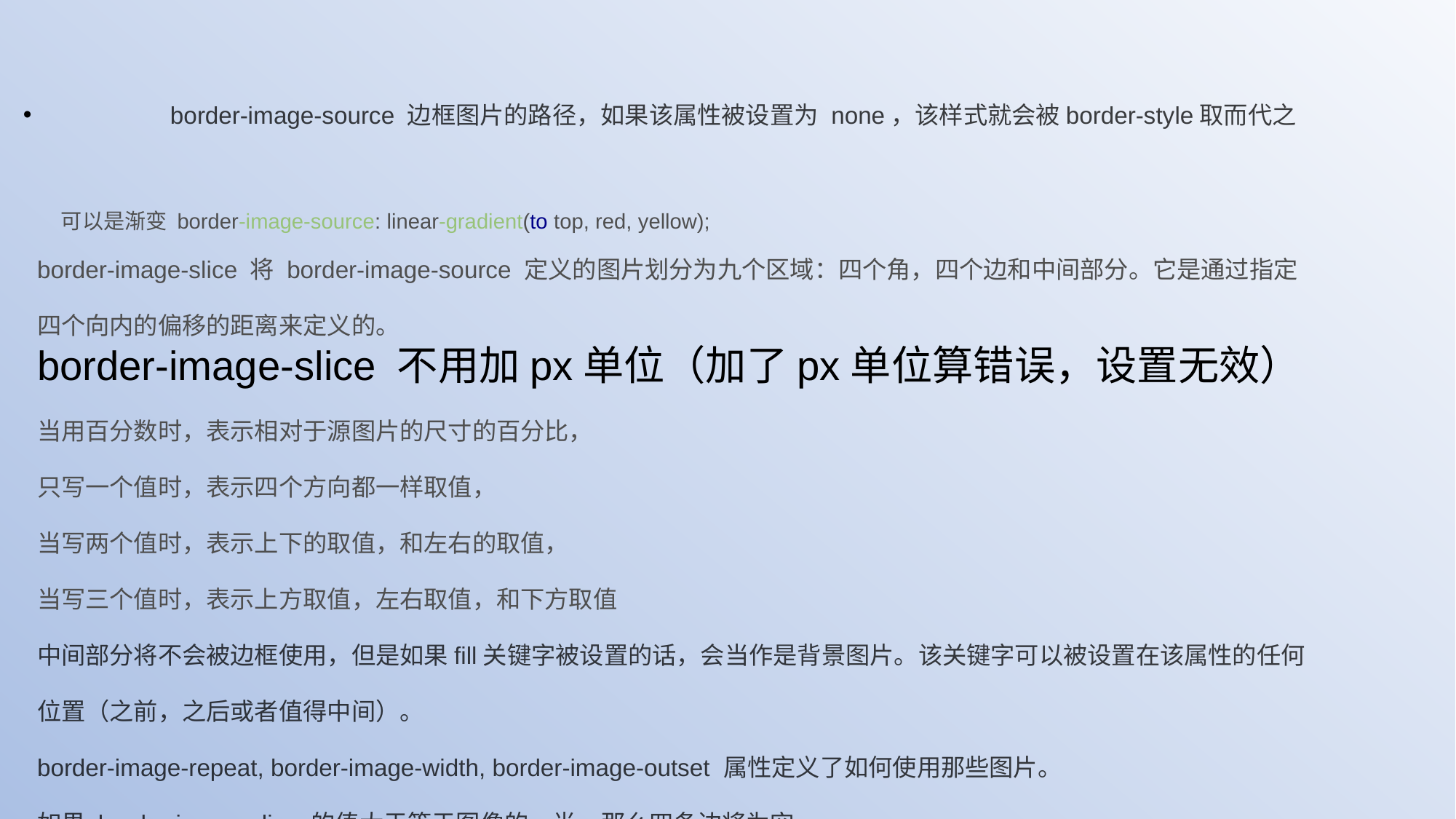

border-image-source 边框图片的路径，如果该属性被设置为 none，该样式就会被border-style取而代之

可以是渐变 border-image-source: linear-gradient(to top, red, yellow);
border-image-slice 将 border-image-source 定义的图片划分为九个区域：四个角，四个边和中间部分。它是通过指定四个向内的偏移的距离来定义的。
border-image-slice 不用加px单位（加了px单位算错误，设置无效）
当用百分数时，表示相对于源图片的尺寸的百分比，
只写一个值时，表示四个方向都一样取值，
当写两个值时，表示上下的取值，和左右的取值，
当写三个值时，表示上方取值，左右取值，和下方取值
中间部分将不会被边框使用，但是如果fill关键字被设置的话，会当作是背景图片。该关键字可以被设置在该属性的任何位置（之前，之后或者值得中间）。
border-image-repeat, border-image-width, border-image-outset 属性定义了如何使用那些图片。
如果 border-image-slice 的值大于等于图像的一半，那么四条边将为空。